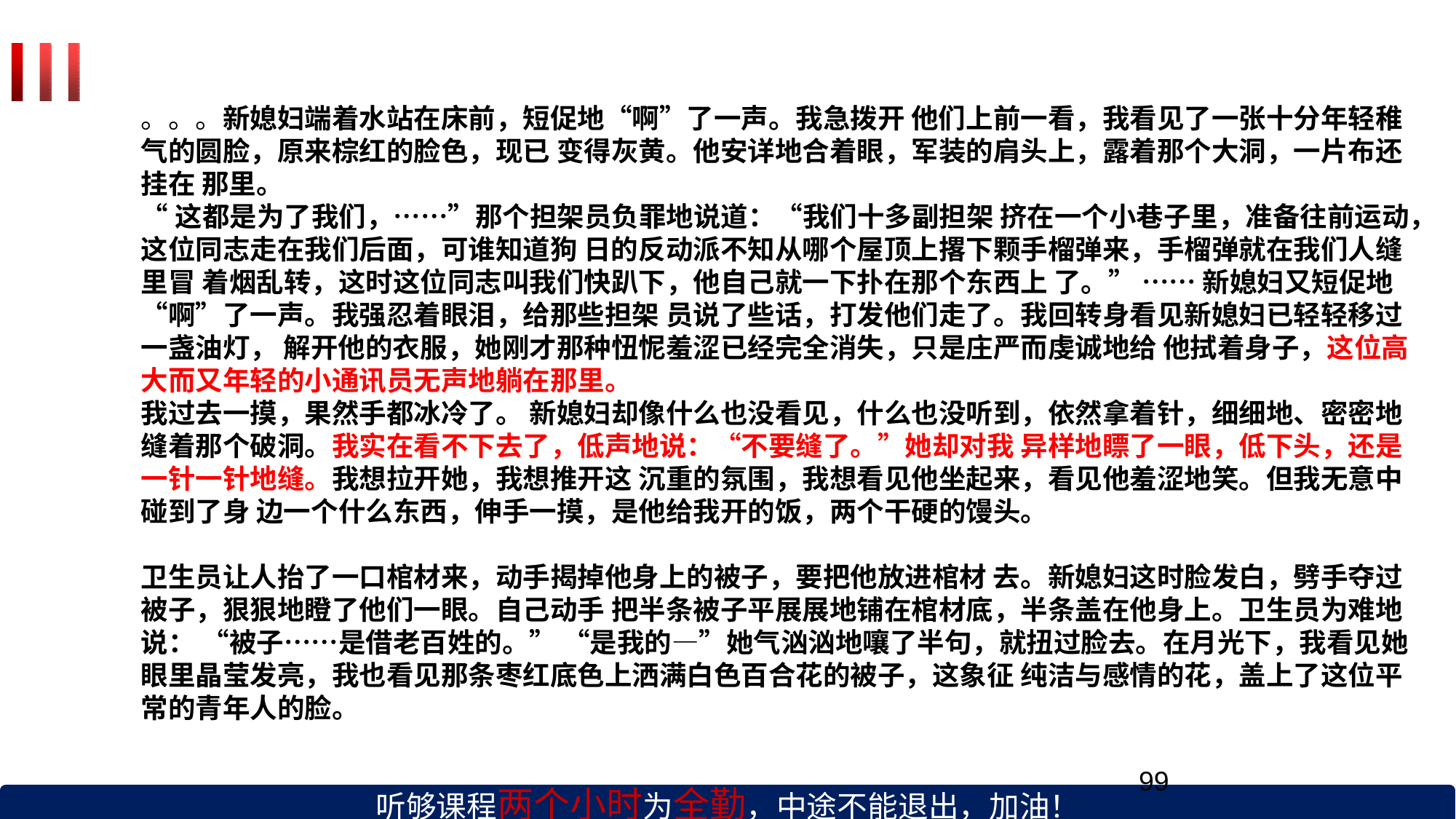

。。。新媳妇端着水站在床前，短促地“啊”了一声。我急拨开 他们上前一看，我看见了一张十分年轻稚气的圆脸，原来棕红的脸色，现已 变得灰黄。他安详地合着眼，军装的肩头上，露着那个大洞，一片布还挂在 那里。
“这都是为了我们，……”那个担架员负罪地说道：“我们十多副担架 挤在一个小巷子里，准备往前运动，这位同志走在我们后面，可谁知道狗 日的反动派不知从哪个屋顶上撂下颗手榴弹来，手榴弹就在我们人缝里冒 着烟乱转，这时这位同志叫我们快趴下，他自己就一下扑在那个东西上 了。” …… 新媳妇又短促地“啊”了一声。我强忍着眼泪，给那些担架 员说了些话，打发他们走了。我回转身看见新媳妇已轻轻移过一盏油灯， 解开他的衣服，她刚才那种忸怩羞涩已经完全消失，只是庄严而虔诚地给 他拭着身子，这位高大而又年轻的小通讯员无声地躺在那里。
我过去一摸，果然手都冰冷了。 新媳妇却像什么也没看见，什么也没听到，依然拿着针，细细地、密密地 缝着那个破洞。我实在看不下去了，低声地说：“不要缝了。”她却对我 异样地瞟了一眼，低下头，还是一针一针地缝。我想拉开她，我想推开这 沉重的氛围，我想看见他坐起来，看见他羞涩地笑。但我无意中碰到了身 边一个什么东西，伸手一摸，是他给我开的饭，两个干硬的馒头。

卫生员让人抬了一口棺材来，动手揭掉他身上的被子，要把他放进棺材 去。新媳妇这时脸发白，劈手夺过被子，狠狠地瞪了他们一眼。自己动手 把半条被子平展展地铺在棺材底，半条盖在他身上。卫生员为难地说： “被子……是借老百姓的。” “是我的—”她气汹汹地嚷了半句，就扭过脸去。在月光下，我看见她 眼里晶莹发亮，我也看见那条枣红底色上洒满白色百合花的被子，这象征 纯洁与感情的花，盖上了这位平常的青年人的脸。
99

听够课程两个小时为全勤，中途不能退出，加油！